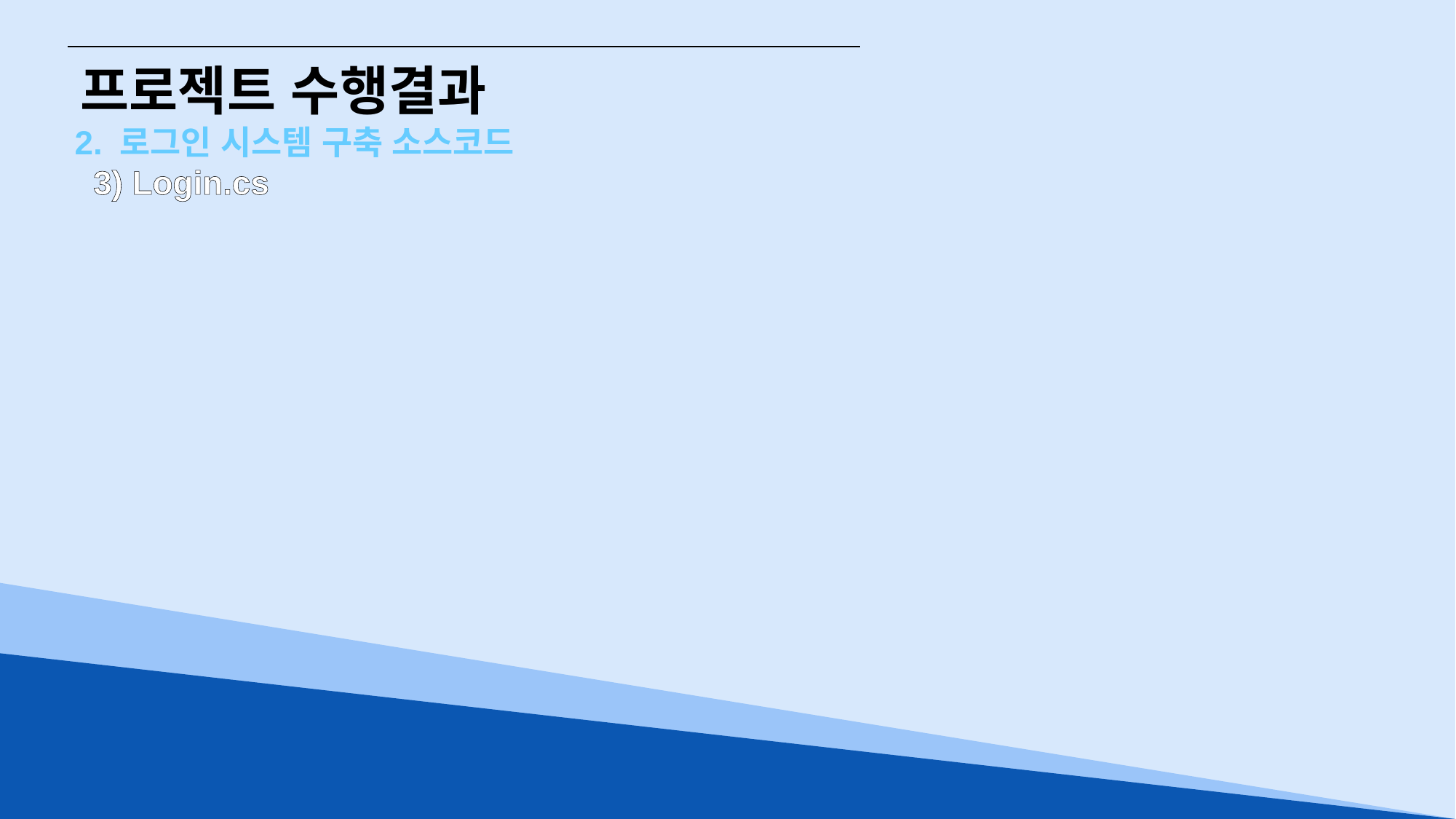

프로젝트 수행결과
2. 로그인 시스템 구축 소스코드
  3) Login.cs